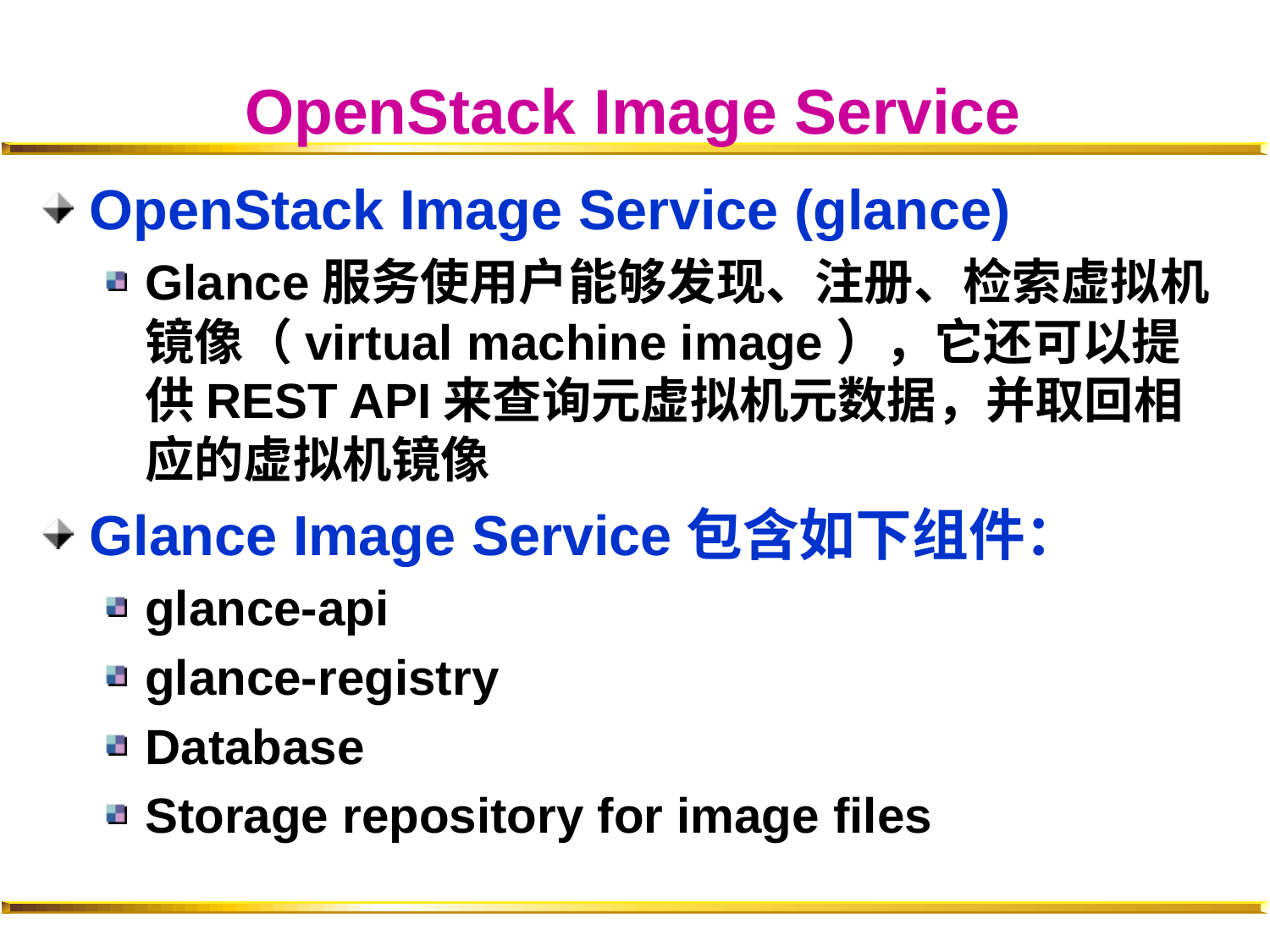

# OpenStack Image Service
OpenStack Image Service (glance)
Glance服务使用户能够发现、注册、检索虚拟机镜像（virtual machine image），它还可以提供REST API来查询元虚拟机元数据，并取回相应的虚拟机镜像
Glance Image Service包含如下组件：
glance-api
glance-registry
Database
Storage repository for image files